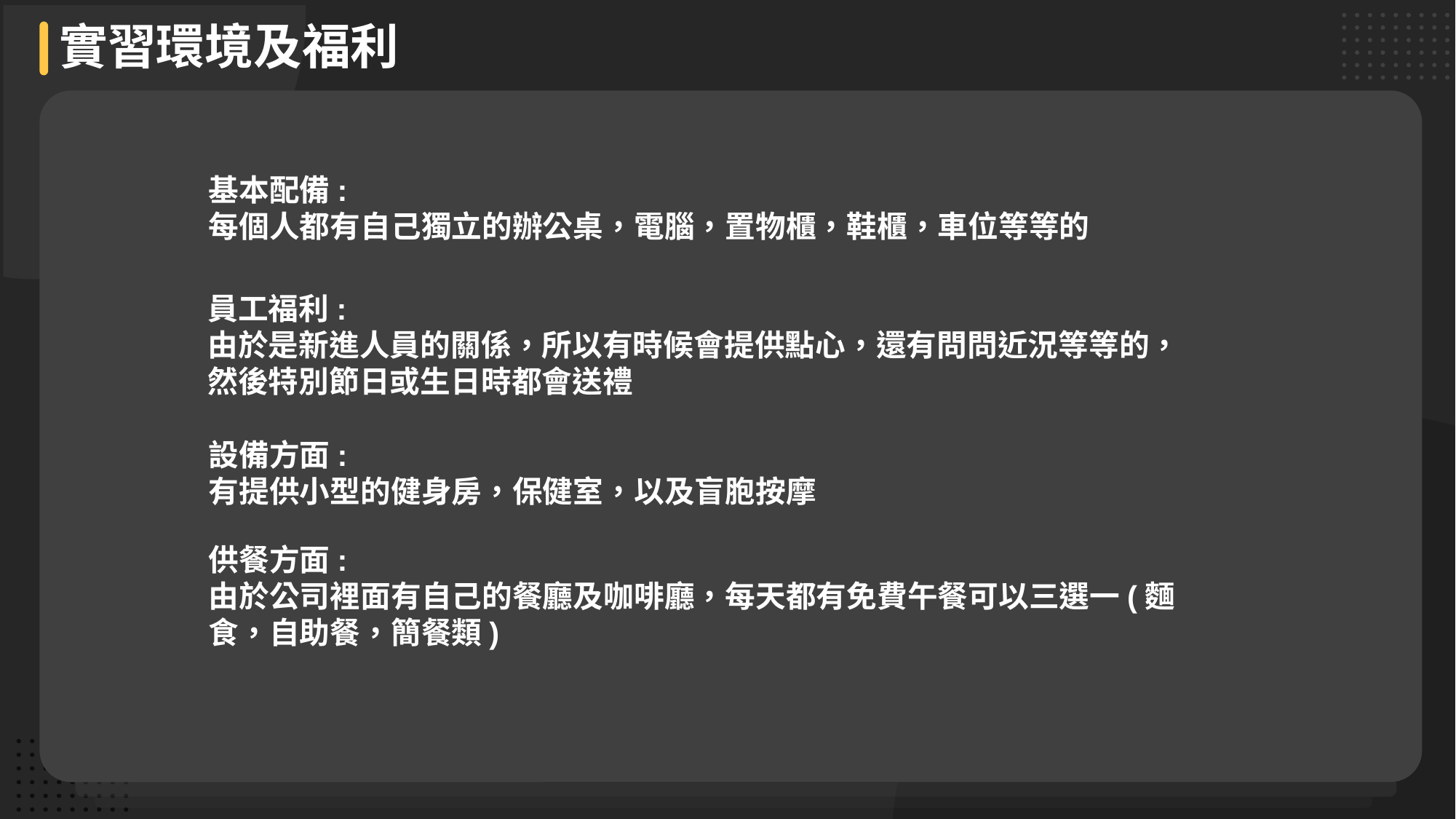

實習環境及福利
基本配備:
每個人都有自己獨立的辦公桌，電腦，置物櫃，鞋櫃，車位等等的

員工福利:
由於是新進人員的關係，所以有時候會提供點心，還有問問近況等等的，然後特別節日或生日時都會送禮
設備方面:
有提供小型的健身房，保健室，以及盲胞按摩
供餐方面:
由於公司裡面有自己的餐廳及咖啡廳，每天都有免費午餐可以三選一(麵食，自助餐，簡餐類)